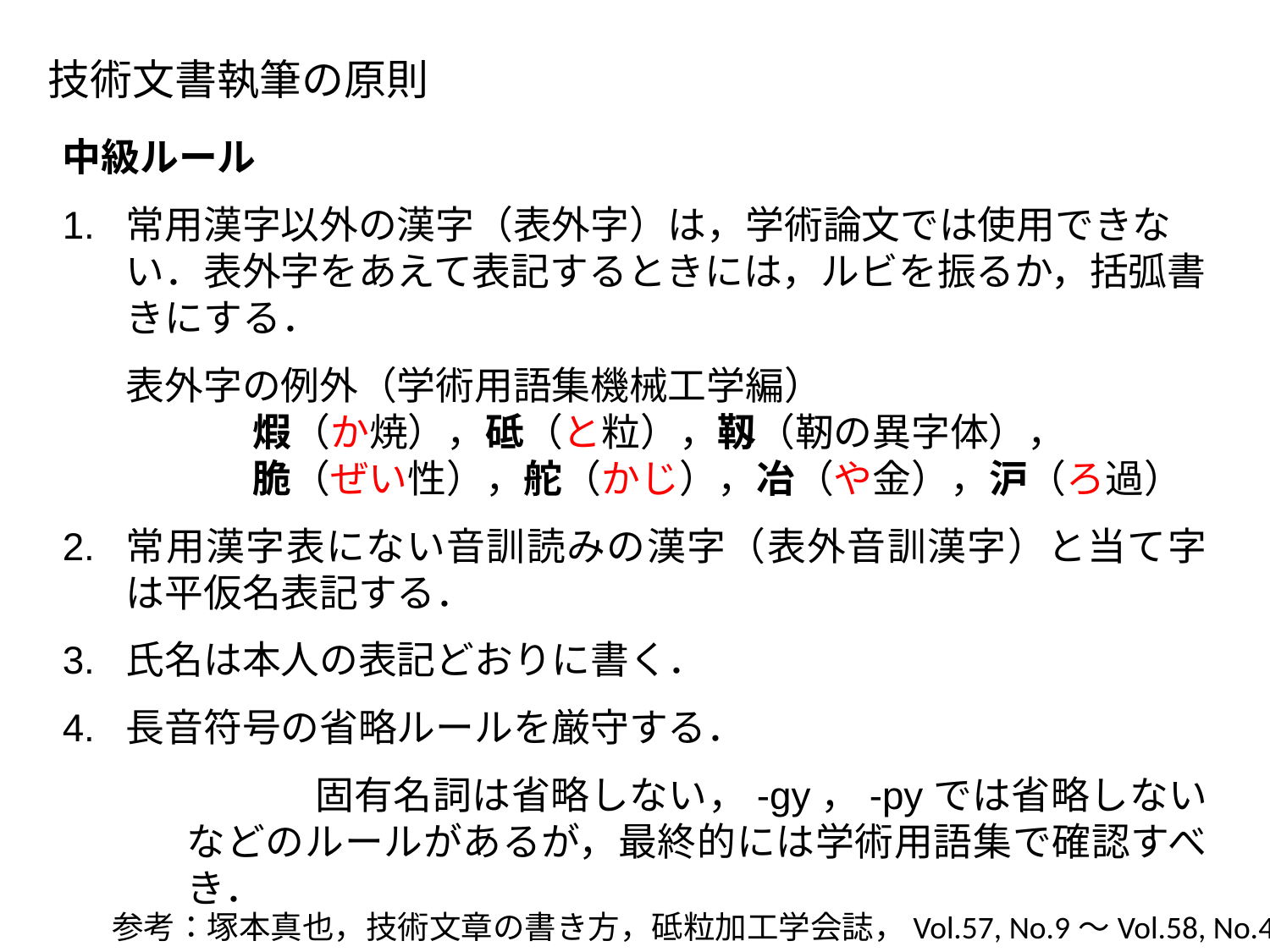

技術文書執筆の原則
中級ルール
常用漢字以外の漢字（表外字）は，学術論文では使用できない．表外字をあえて表記するときには，ルビを振るか，括弧書きにする．
	表外字の例外（学術用語集機械工学編）
		煆（か焼），砥（と粒），靱（靭の異字体），
		脆（ぜい性），舵（かじ），冶（や金），沪（ろ過）
常用漢字表にない音訓読みの漢字（表外音訓漢字）と当て字は平仮名表記する．
氏名は本人の表記どおりに書く．
長音符号の省略ルールを厳守する．
		固有名詞は省略しない，-gy，-pyでは省略しないなどのルールがあるが，最終的には学術用語集で確認すべき．
参考：塚本真也，技術文章の書き方，砥粒加工学会誌，Vol.57, No.9～Vol.58, No.4.